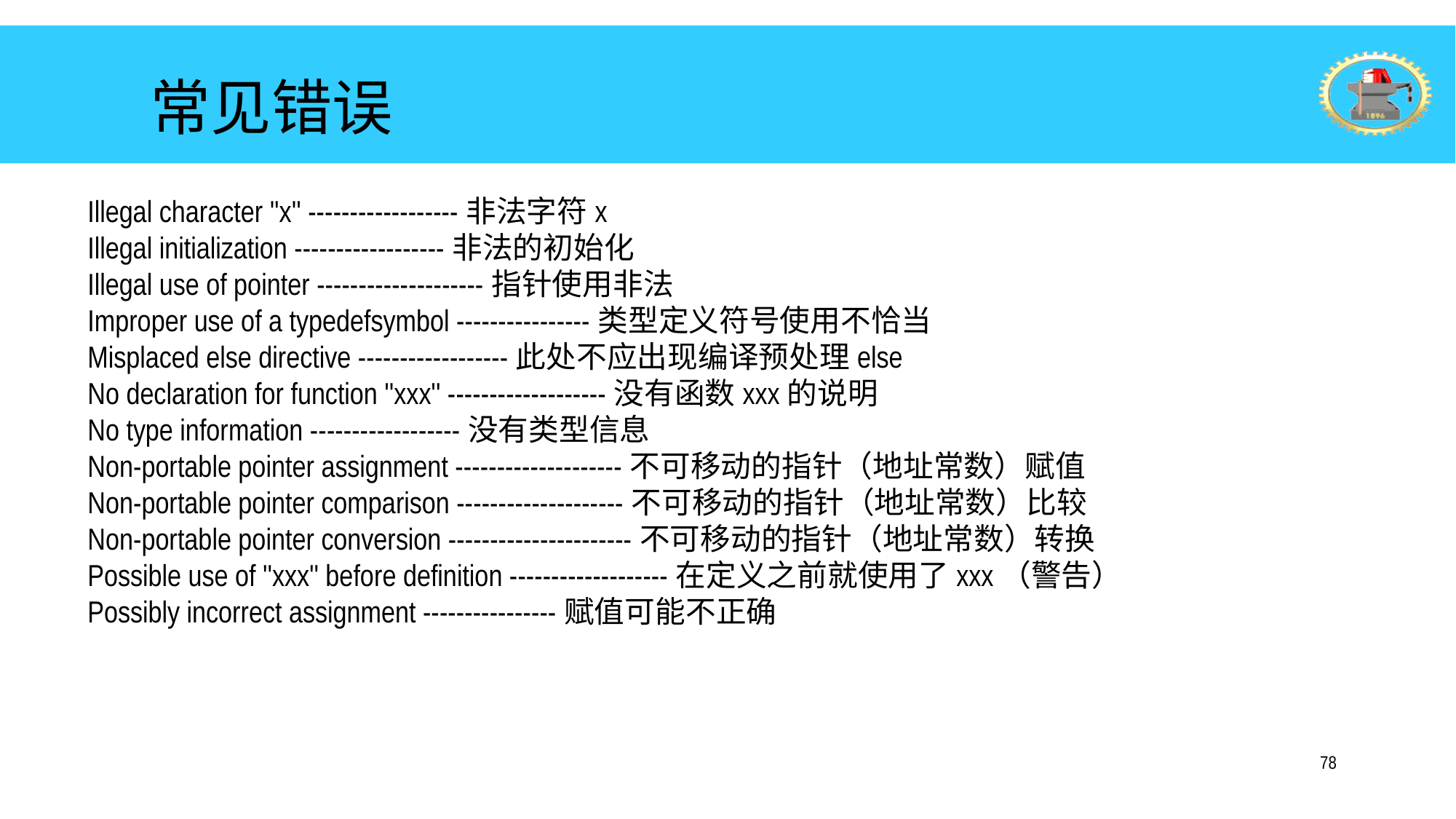

常见错误
Illegal character ''x'' ------------------非法字符x
Illegal initialization ------------------非法的初始化
Illegal use of pointer --------------------指针使用非法
Improper use of a typedefsymbol ----------------类型定义符号使用不恰当
Misplaced else directive ------------------此处不应出现编译预处理else
No declaration for function ''xxx'' -------------------没有函数xxx的说明
No type information ------------------没有类型信息
Non-portable pointer assignment --------------------不可移动的指针（地址常数）赋值
Non-portable pointer comparison --------------------不可移动的指针（地址常数）比较
Non-portable pointer conversion ----------------------不可移动的指针（地址常数）转换
Possible use of ''xxx'' before definition -------------------在定义之前就使用了xxx（警告）
Possibly incorrect assignment ----------------赋值可能不正确
78